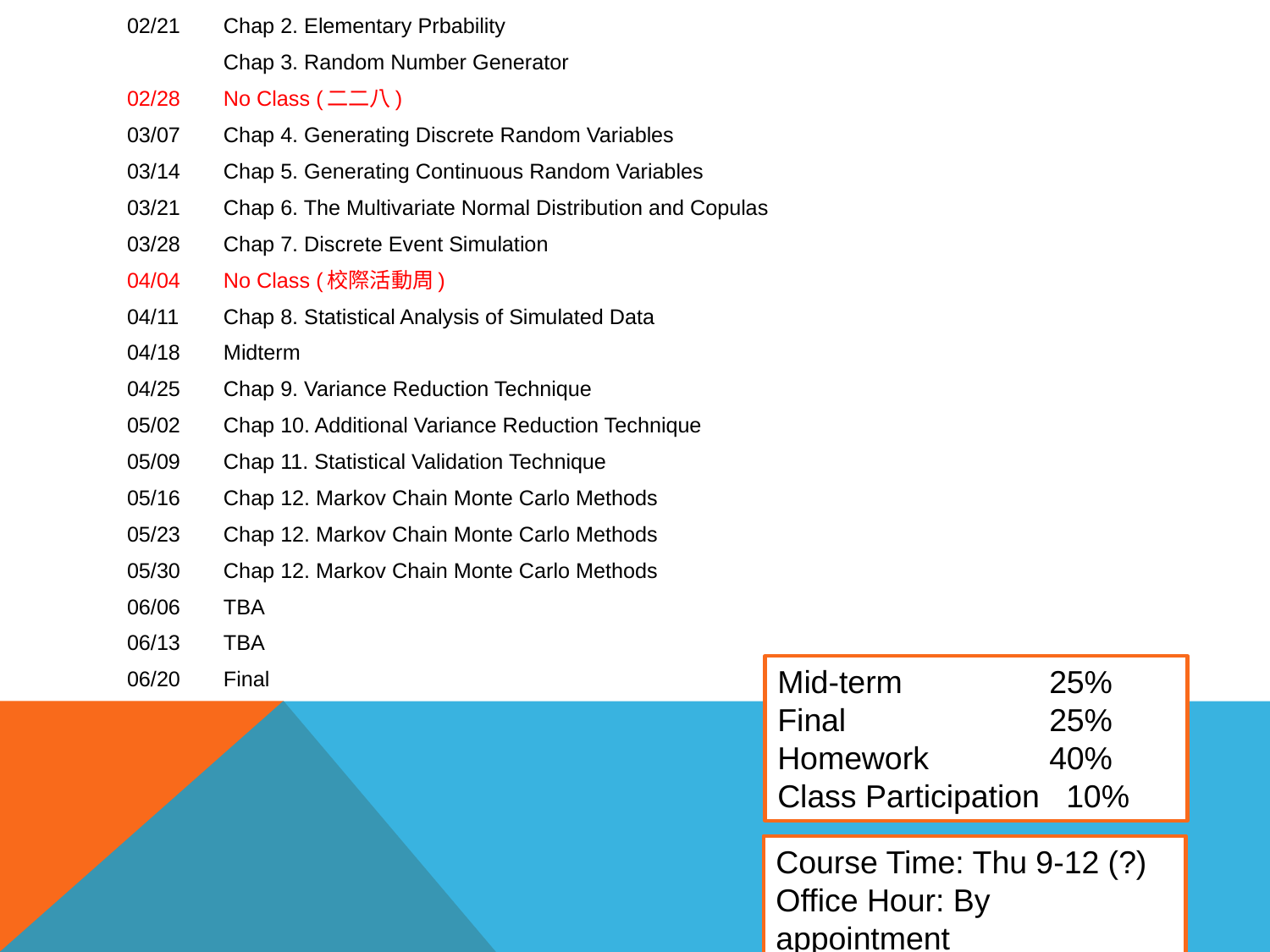

02/21	Chap 2. Elementary Prbability
	Chap 3. Random Number Generator
02/28	No Class (二二八)
03/07	Chap 4. Generating Discrete Random Variables
03/14	Chap 5. Generating Continuous Random Variables
03/21	Chap 6. The Multivariate Normal Distribution and Copulas
03/28	Chap 7. Discrete Event Simulation
04/04	No Class (校際活動周)
04/11	Chap 8. Statistical Analysis of Simulated Data
04/18	Midterm
04/25	Chap 9. Variance Reduction Technique
05/02	Chap 10. Additional Variance Reduction Technique
05/09	Chap 11. Statistical Validation Technique
05/16	Chap 12. Markov Chain Monte Carlo Methods
05/23	Chap 12. Markov Chain Monte Carlo Methods
05/30	Chap 12. Markov Chain Monte Carlo Methods
06/06	TBA
06/13	TBA
06/20	Final
Mid-term		  25%
Final		  25%
Homework	  40%
Class Participation   10%
Course Time: Thu 9-12 (?)
Office Hour: By appointment